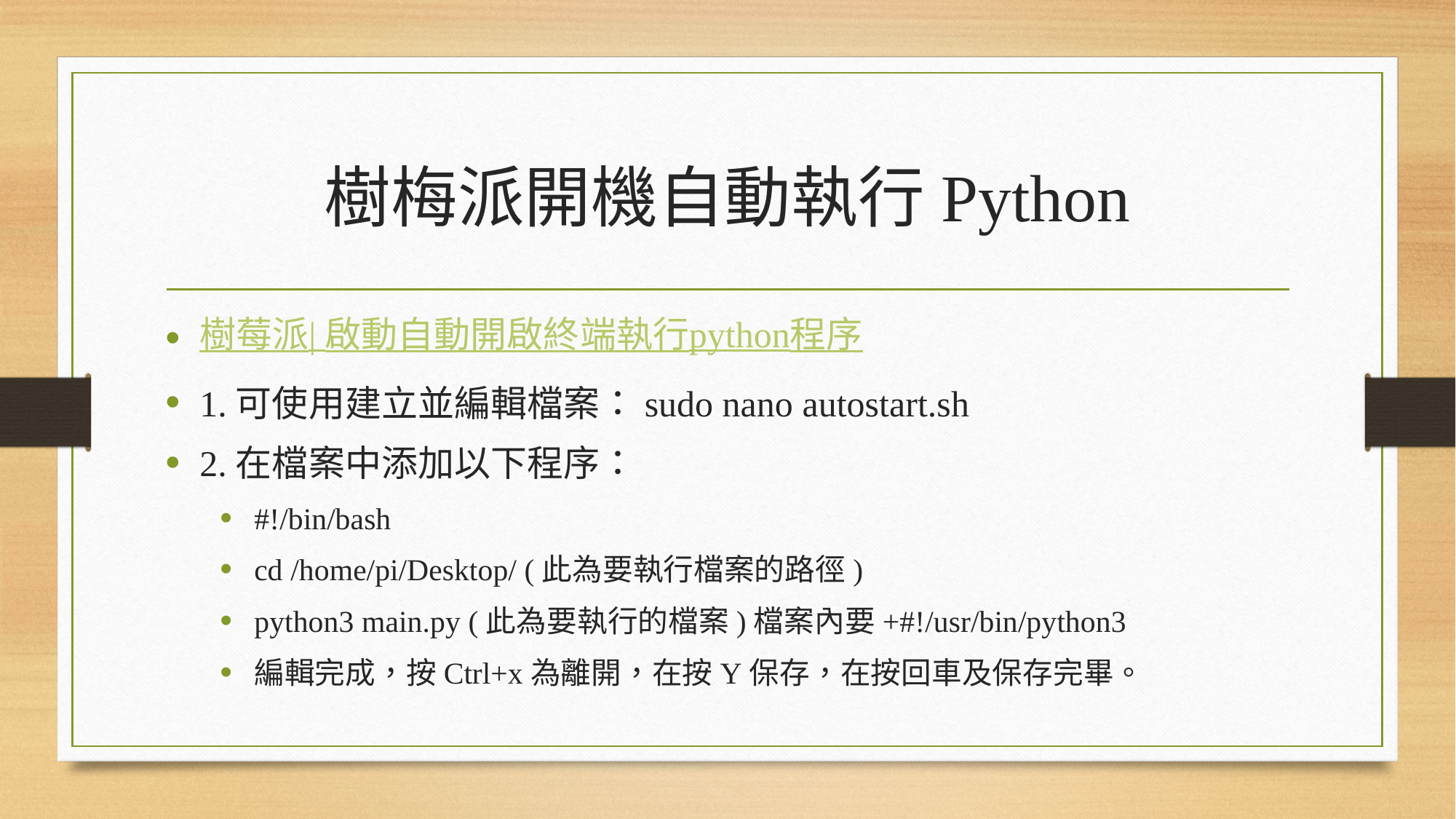

# 樹梅派開機自動執行Python
樹莓派| 啟動自動開啟終端執行python程序
1.可使用建立並編輯檔案：sudo nano autostart.sh
2.在檔案中添加以下程序：
#!/bin/bash
cd /home/pi/Desktop/ (此為要執行檔案的路徑)
python3 main.py (此為要執行的檔案)檔案內要+#!/usr/bin/python3
編輯完成，按Ctrl+x為離開，在按Y保存，在按回車及保存完畢。